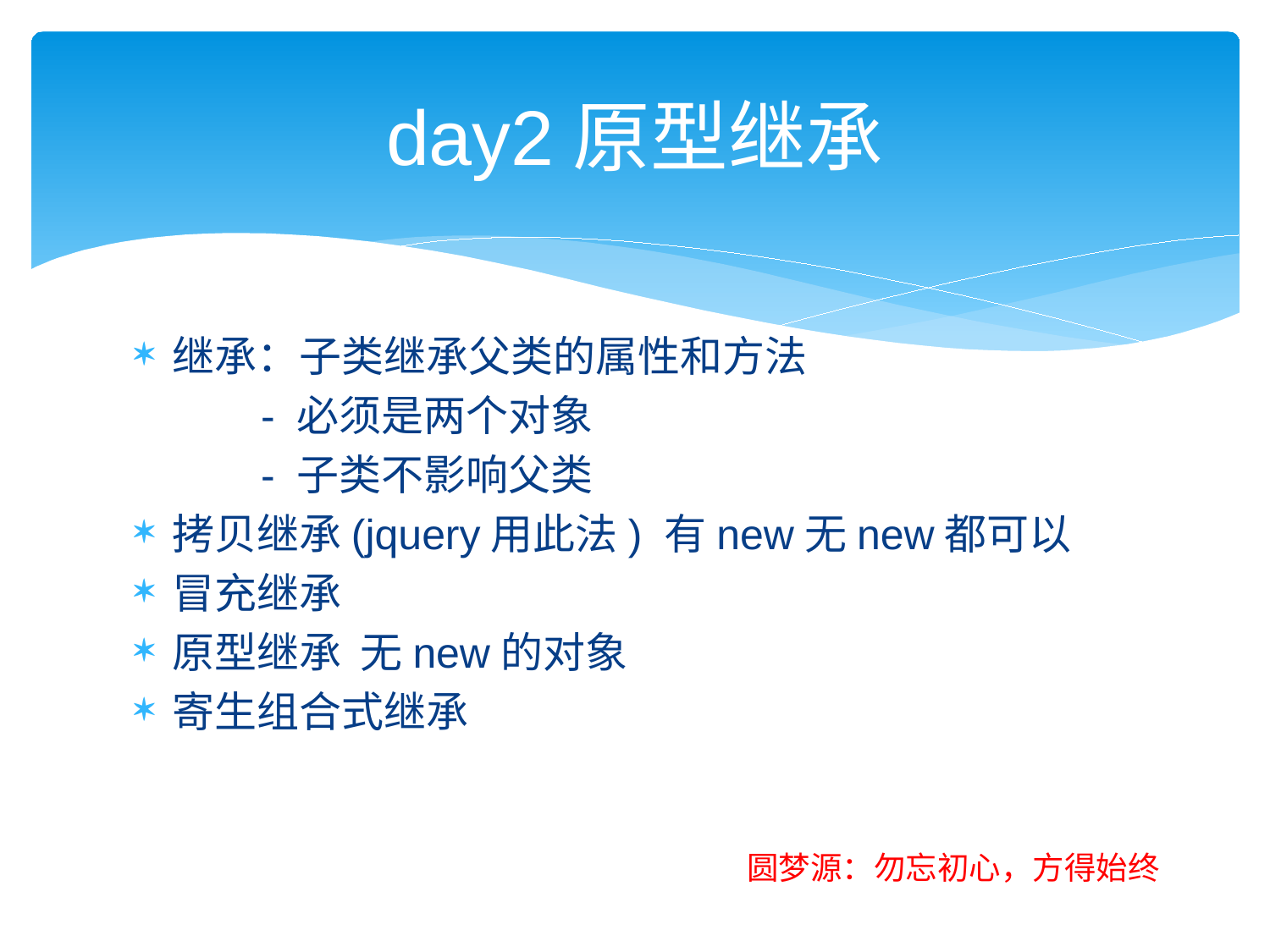

# day2原型继承
继承：子类继承父类的属性和方法
	- 必须是两个对象
	- 子类不影响父类
拷贝继承(jquery用此法) 有new无new都可以
冒充继承
原型继承  无new的对象
寄生组合式继承